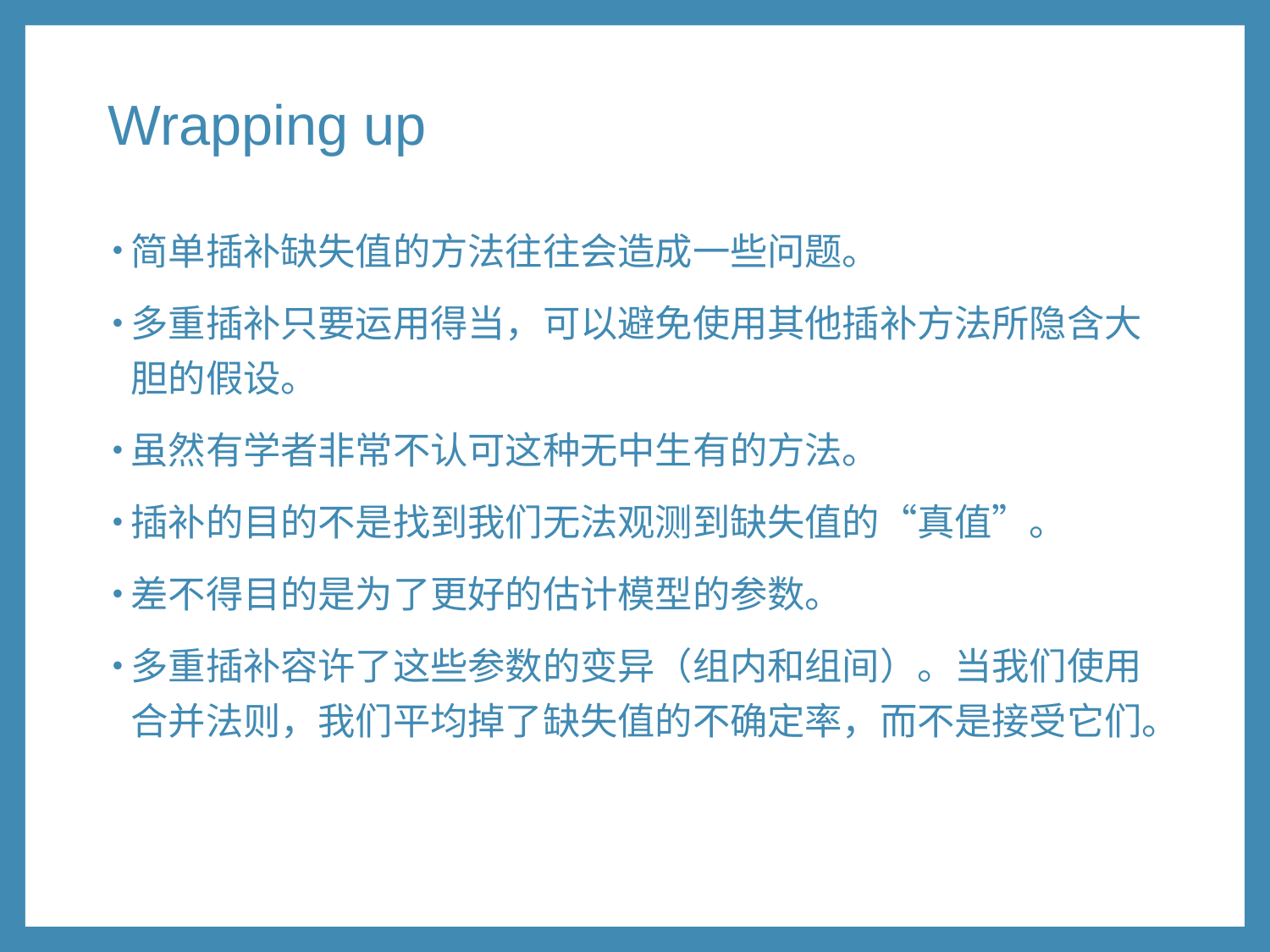

# Wrapping up
简单插补缺失值的方法往往会造成一些问题。
多重插补只要运用得当，可以避免使用其他插补方法所隐含大胆的假设。
虽然有学者非常不认可这种无中生有的方法。
插补的目的不是找到我们无法观测到缺失值的“真值”。
差不得目的是为了更好的估计模型的参数。
多重插补容许了这些参数的变异（组内和组间）。当我们使用合并法则，我们平均掉了缺失值的不确定率，而不是接受它们。